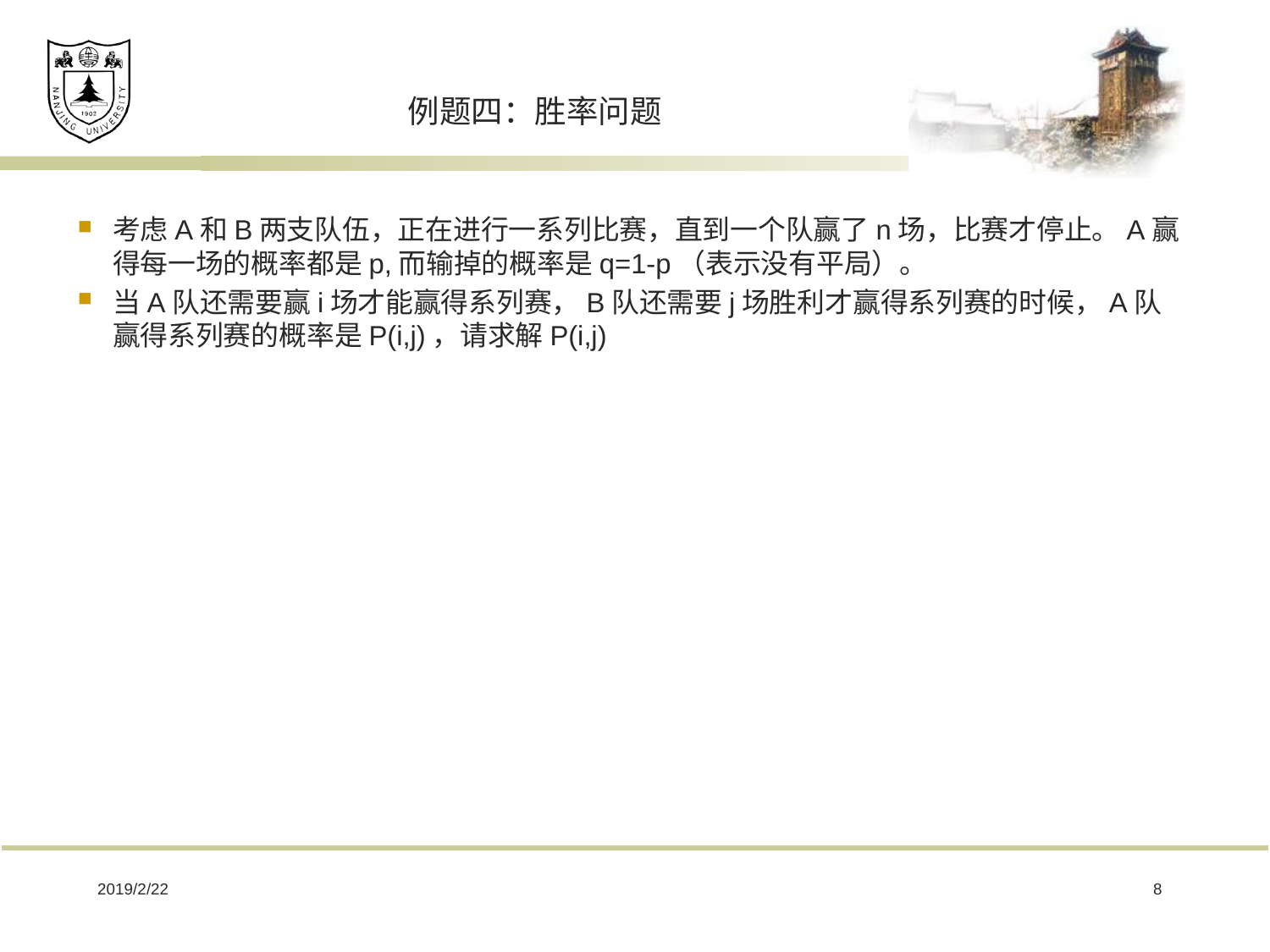

# 例题四：胜率问题
考虑A和B两支队伍，正在进行一系列比赛，直到一个队赢了n场，比赛才停止。A赢得每一场的概率都是p,而输掉的概率是q=1-p（表示没有平局）。
当A队还需要赢i场才能赢得系列赛，B队还需要j场胜利才赢得系列赛的时候，A队赢得系列赛的概率是P(i,j)，请求解P(i,j)
2019/2/22
8